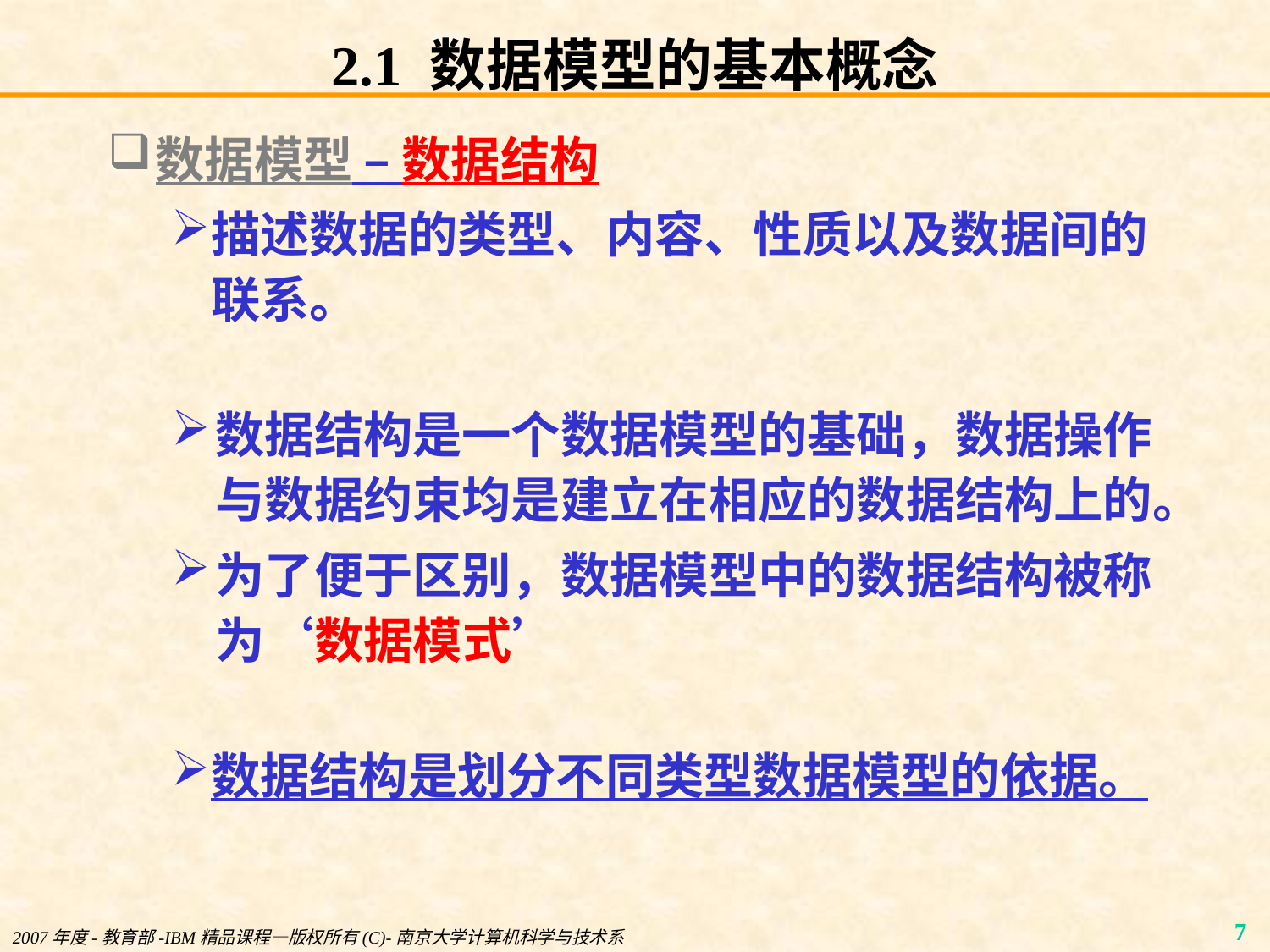

# 2.1 数据模型的基本概念
数据模型 – 数据结构
描述数据的类型、内容、性质以及数据间的联系。

数据结构是一个数据模型的基础，数据操作与数据约束均是建立在相应的数据结构上的。
为了便于区别，数据模型中的数据结构被称为‘数据模式’

数据结构是划分不同类型数据模型的依据。
7
2007年度-教育部-IBM精品课程—版权所有(C)-南京大学计算机科学与技术系